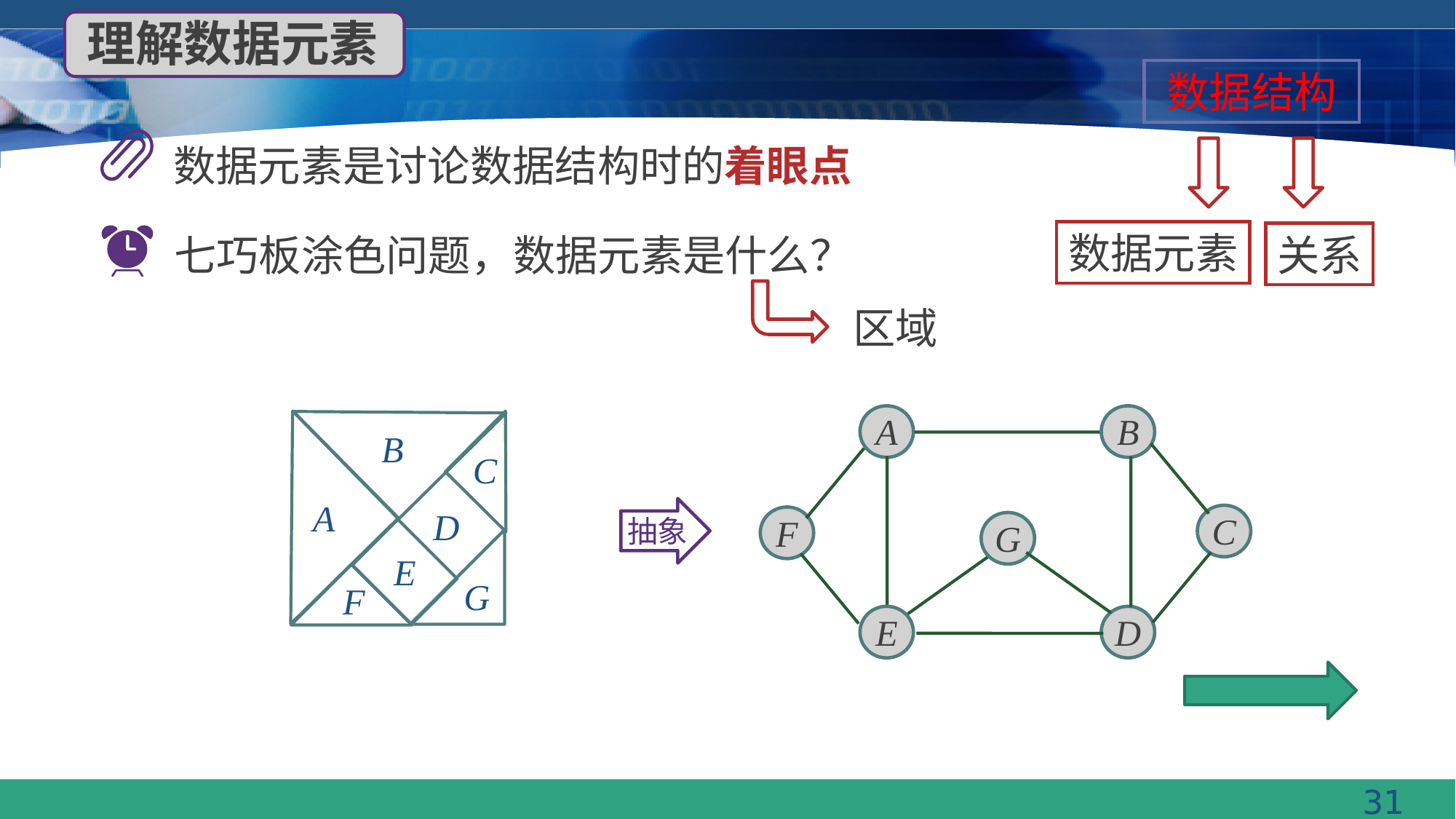

理解数据元素

数据结构
数据元素是讨论数据结构时的着眼点

数据元素

关系
七巧板涂色问题，数据元素是什么？

区域

B
A
B

C
F
G

E
D

抽象

C

A
D

G

E
F